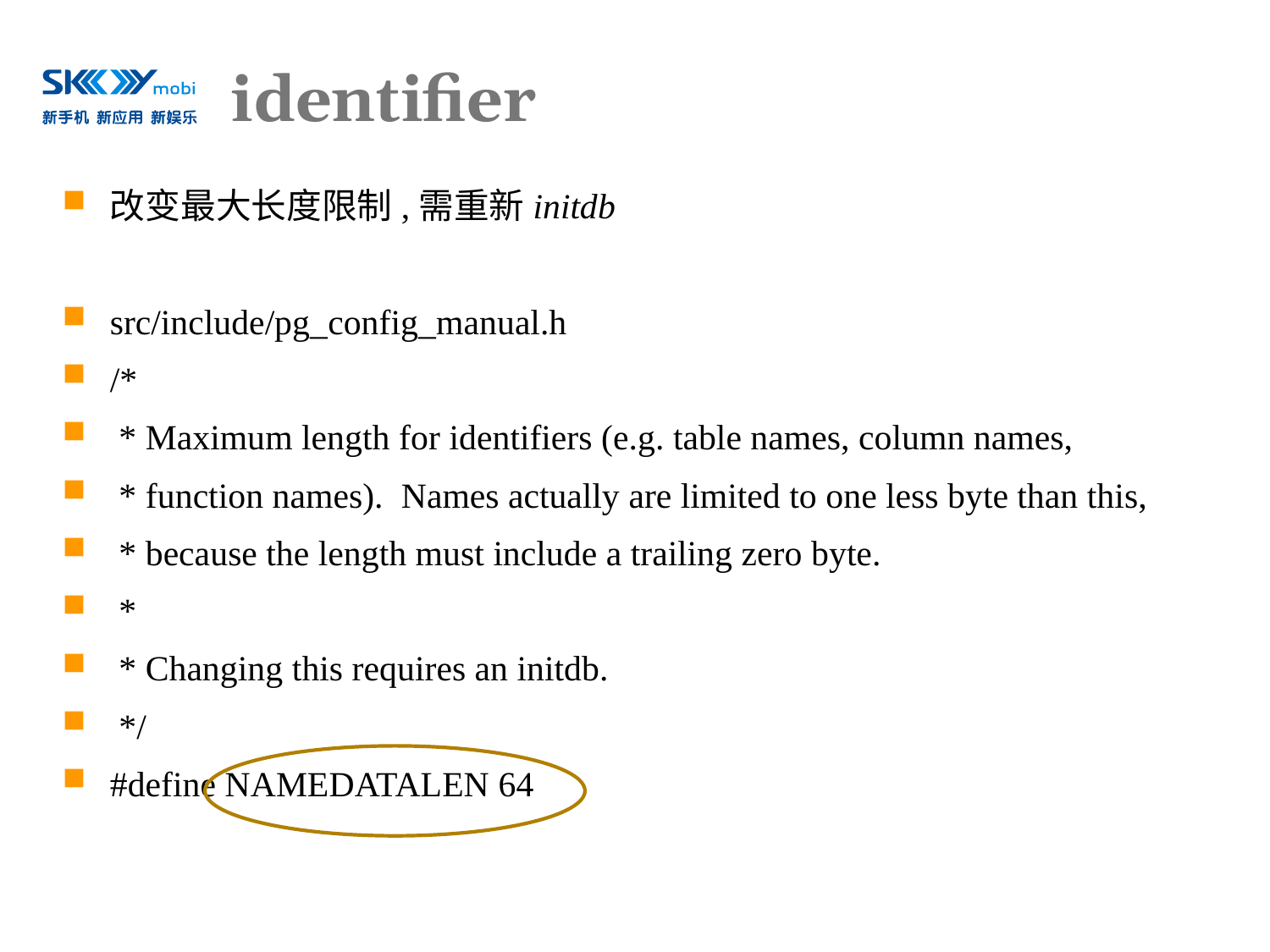

# identifier
改变最大长度限制,需重新initdb

src/include/pg_config_manual.h
/*
 * Maximum length for identifiers (e.g. table names, column names,
 * function names).  Names actually are limited to one less byte than this,
 * because the length must include a trailing zero byte.
 *
 * Changing this requires an initdb.
 */
#define NAMEDATALEN 64